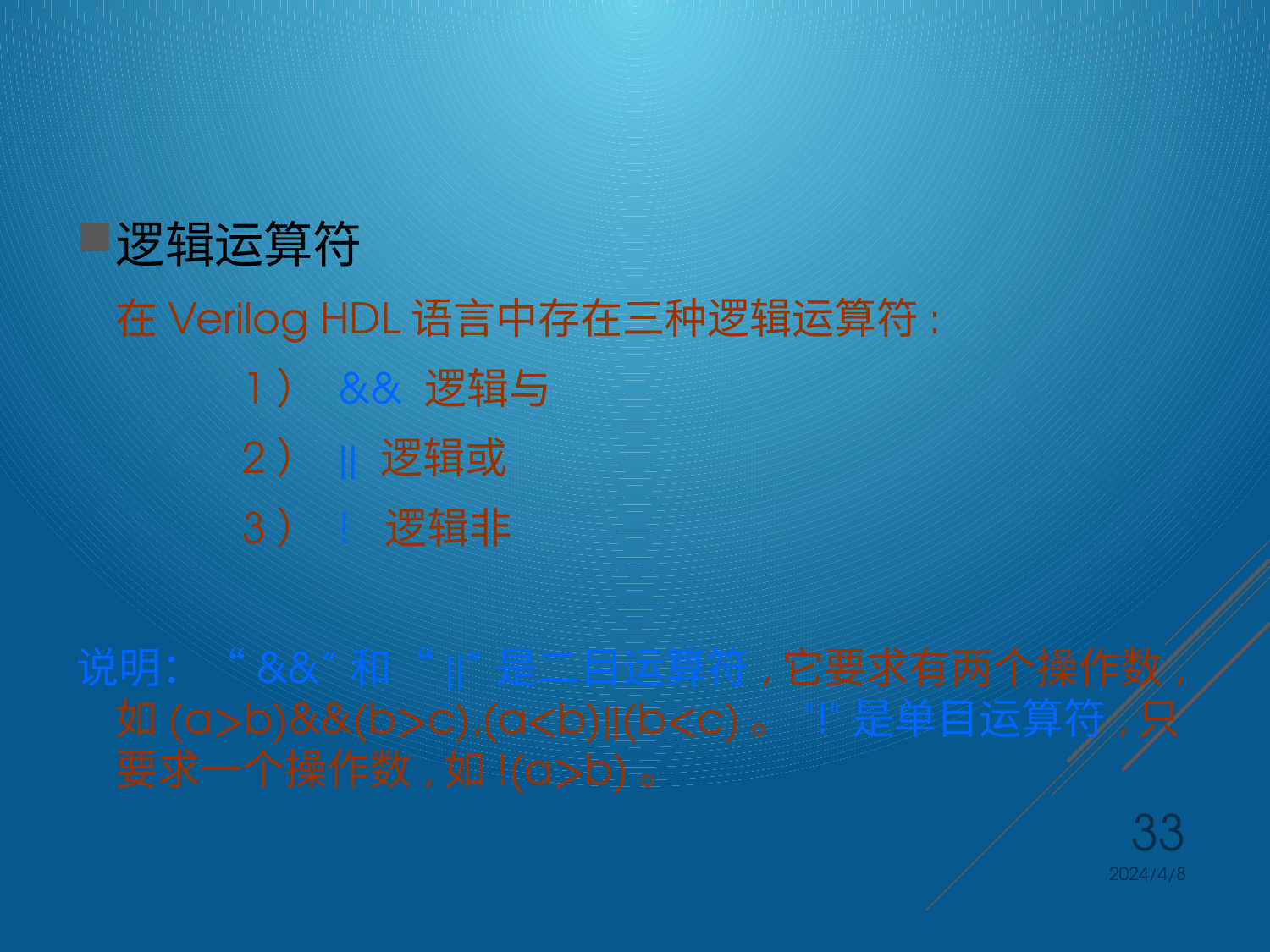

逻辑运算符
	在Verilog HDL语言中存在三种逻辑运算符:
		1） && 逻辑与
		2） || 逻辑或
		3） !  逻辑非

说明：“&&”和“||”是二目运算符,它要求有两个操作数,如(a>b)&&(b>c),(a<b)||(b<c)。"!"是单目运算符,只要求一个操作数,如!(a>b)。
33
2024/4/8